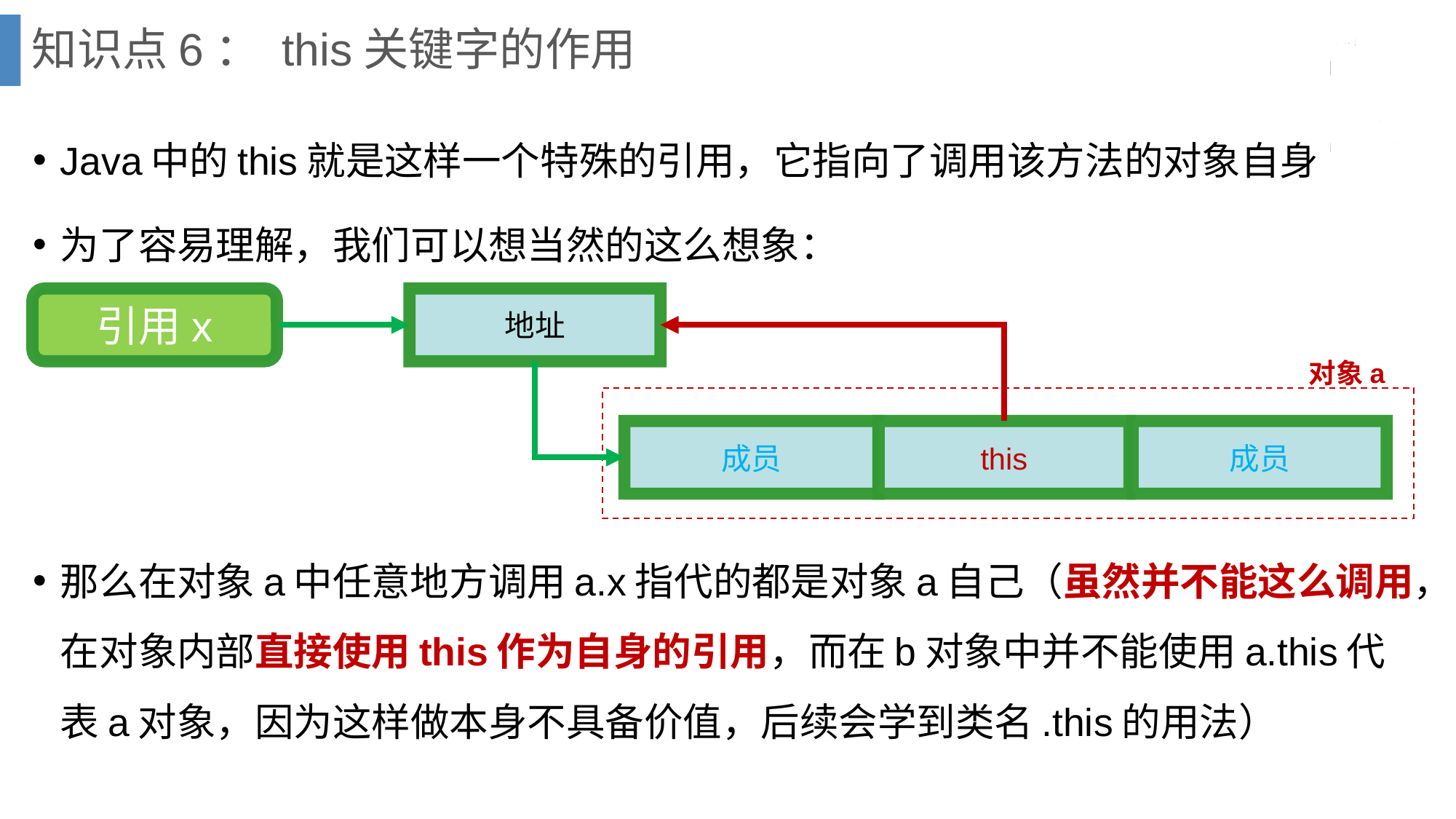

# 知识点6： this关键字的作用
Java中的this就是这样一个特殊的引用，它指向了调用该方法的对象自身
为了容易理解，我们可以想当然的这么想象：

那么在对象a中任意地方调用a.x指代的都是对象a自己（虽然并不能这么调用，在对象内部直接使用this作为自身的引用，而在b对象中并不能使用a.this代表a对象，因为这样做本身不具备价值，后续会学到类名.this的用法）
地址
引用x
对象a

成员
this
成员